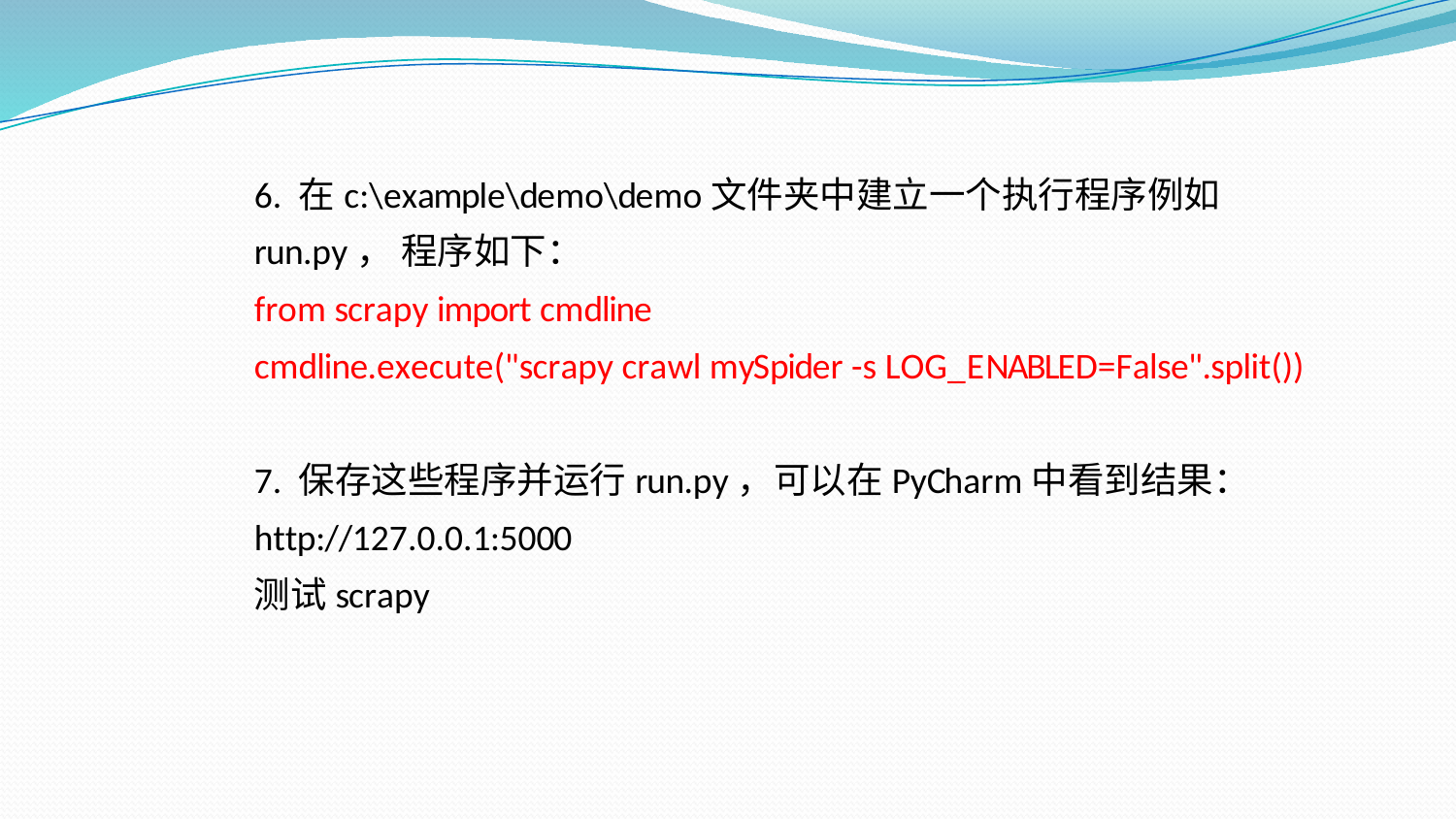

6. 在c:\example\demo\demo文件夹中建立一个执行程序例如run.py， 程序如下：
from scrapy import cmdline
cmdline.execute("scrapy crawl mySpider -s LOG_ENABLED=False".split())

7. 保存这些程序并运行run.py，可以在PyCharm中看到结果：
http://127.0.0.1:5000
测试scrapy